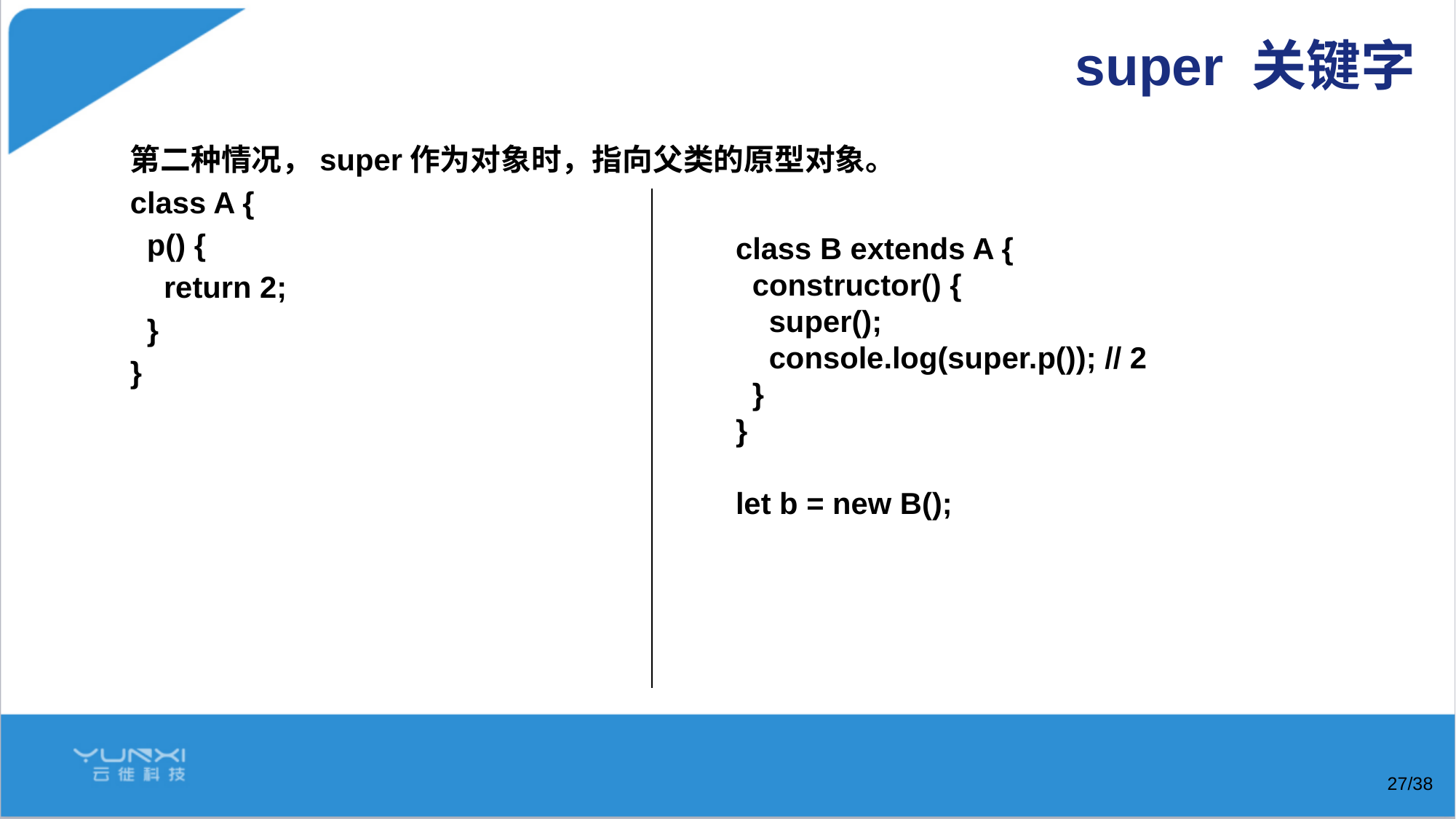

# super 关键字
第二种情况，super作为对象时，指向父类的原型对象。
class A {
  p() {
    return 2;
  }
}
class B extends A {
  constructor() {
    super();
    console.log(super.p()); // 2
  }
}

let b = new B();
27/38